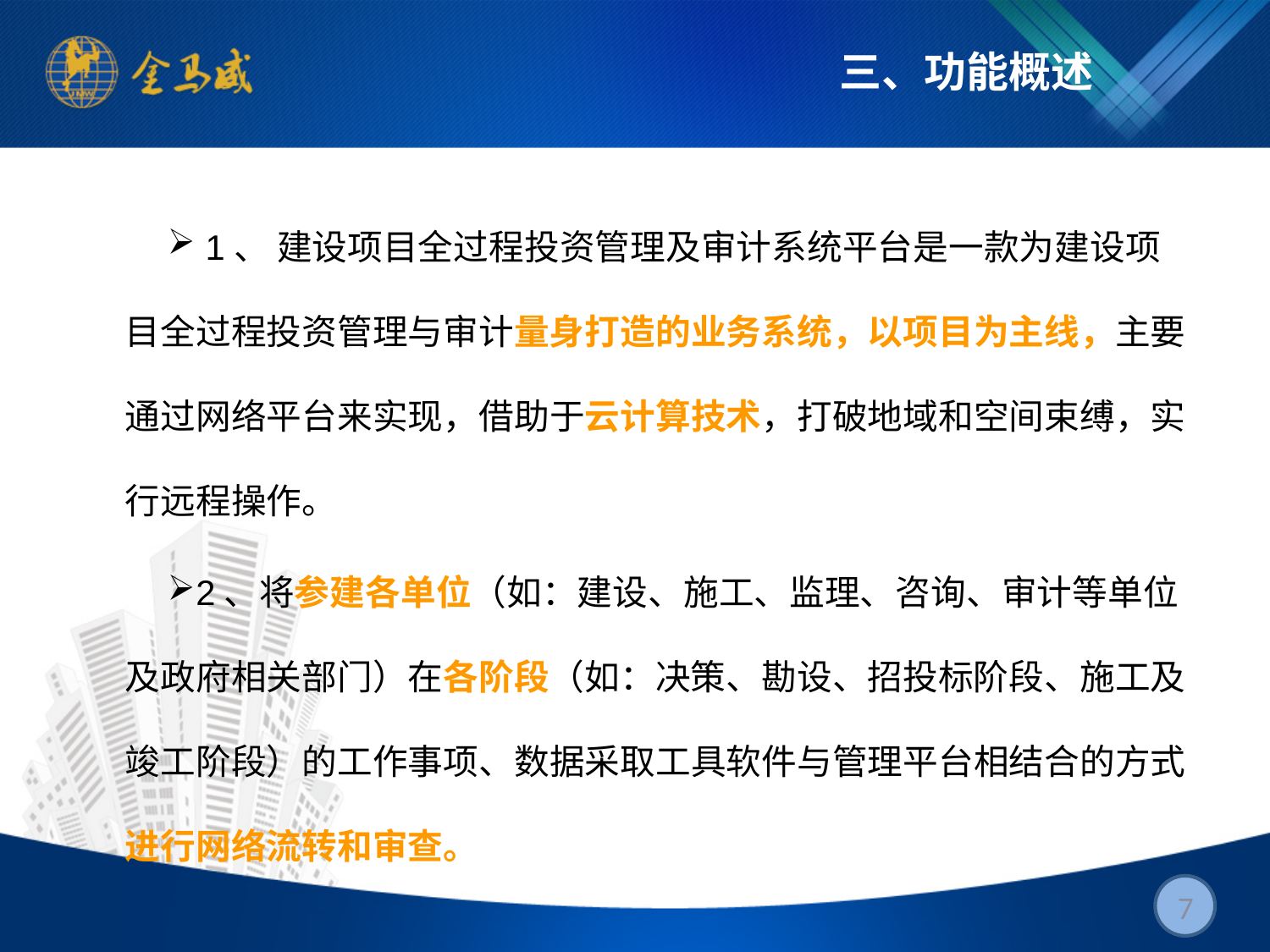

# 三、功能概述
 1、 建设项目全过程投资管理及审计系统平台是一款为建设项目全过程投资管理与审计量身打造的业务系统，以项目为主线，主要通过网络平台来实现，借助于云计算技术，打破地域和空间束缚，实行远程操作。
2、将参建各单位（如：建设、施工、监理、咨询、审计等单位及政府相关部门）在各阶段（如：决策、勘设、招投标阶段、施工及竣工阶段）的工作事项、数据采取工具软件与管理平台相结合的方式进行网络流转和审查。
7